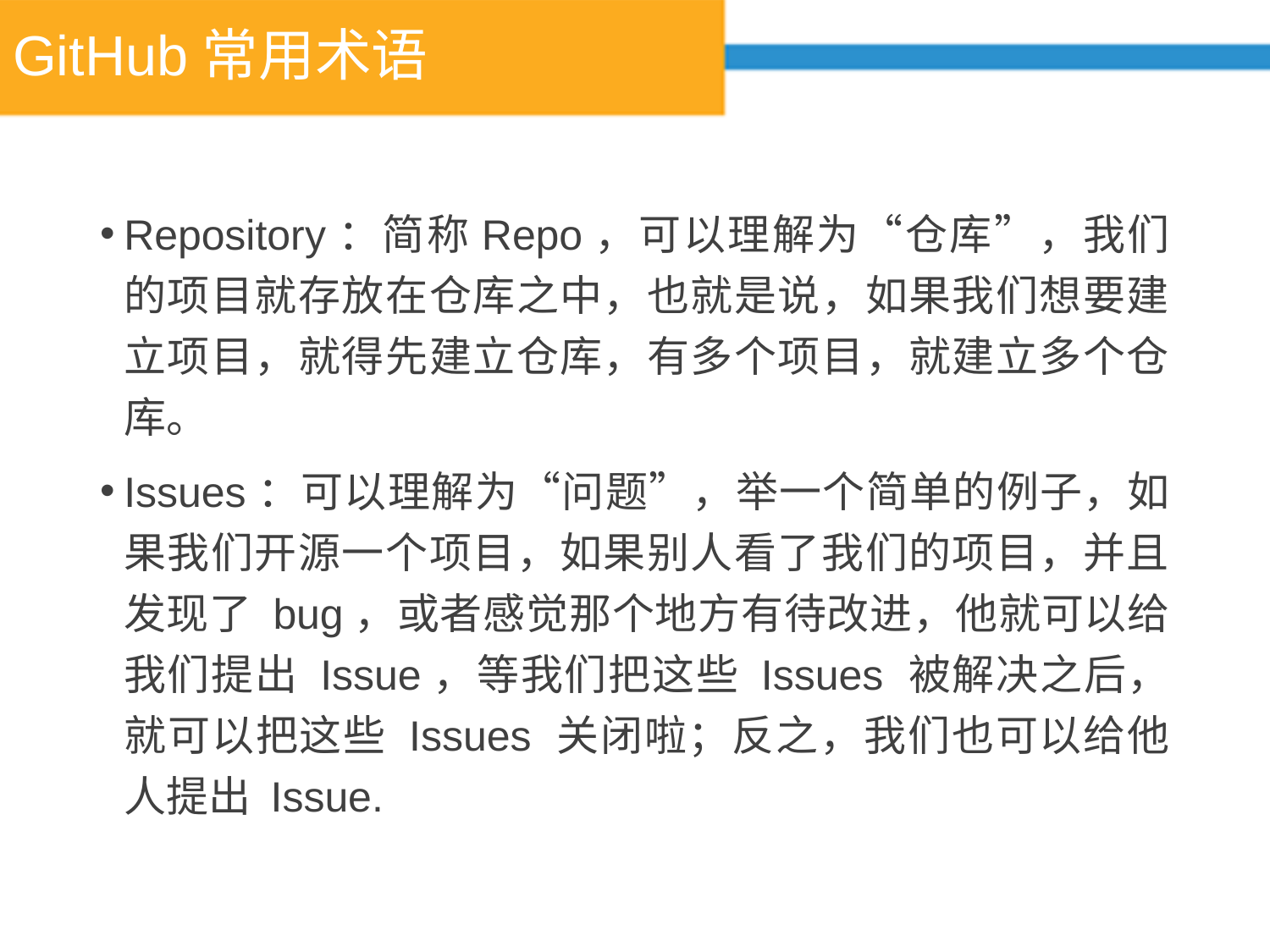

# GitHub常用术语
Repository：简称Repo，可以理解为“仓库”，我们的项目就存放在仓库之中，也就是说，如果我们想要建立项目，就得先建立仓库，有多个项目，就建立多个仓库。
Issues：可以理解为“问题”，举一个简单的例子，如果我们开源一个项目，如果别人看了我们的项目，并且发现了 bug，或者感觉那个地方有待改进，他就可以给我们提出 Issue，等我们把这些 Issues 被解决之后，就可以把这些 Issues 关闭啦；反之，我们也可以给他人提出 Issue.